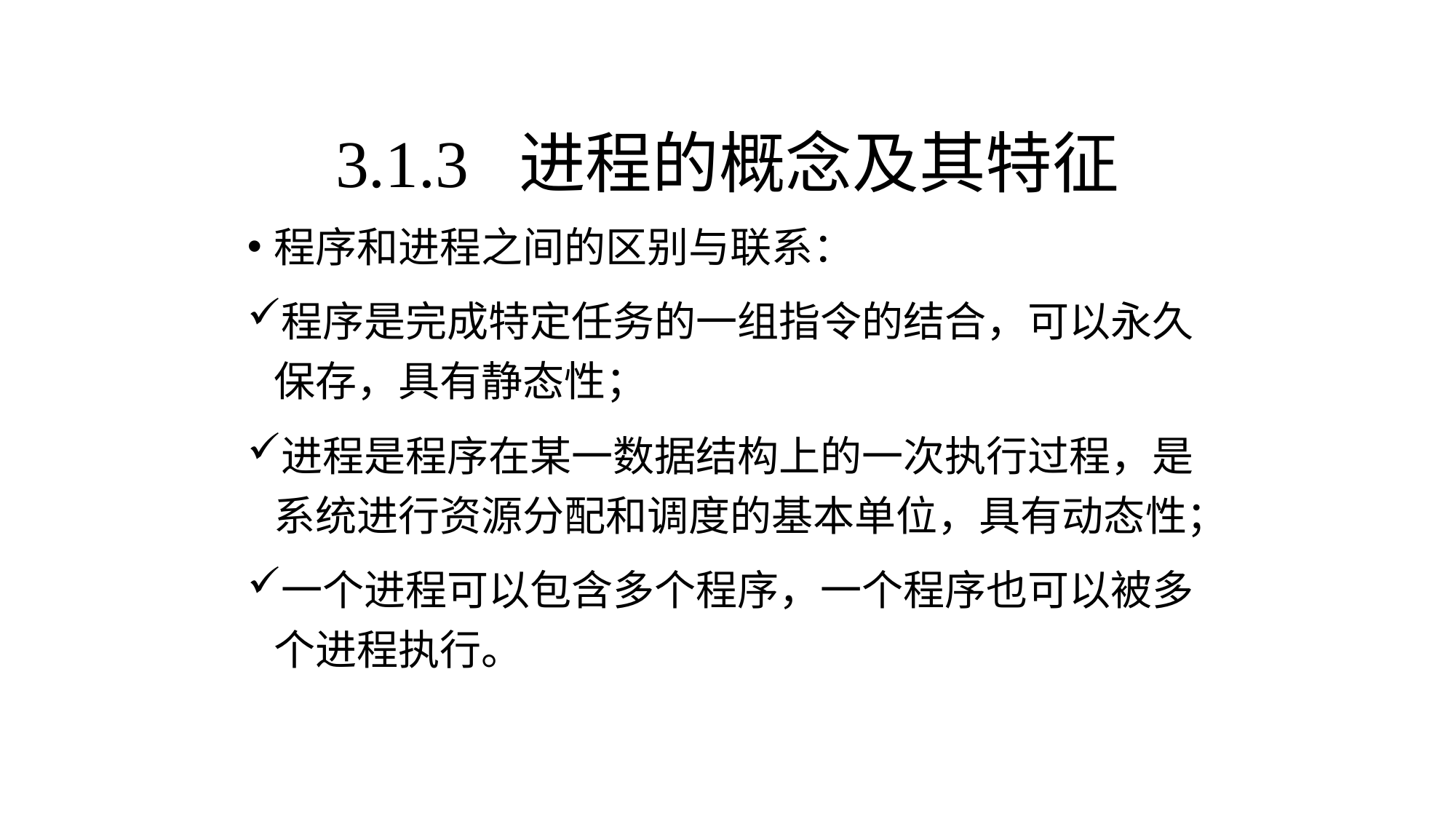

3.1.3  进程的概念及其特征
程序和进程之间的区别与联系：
程序是完成特定任务的一组指令的结合，可以永久保存，具有静态性；
进程是程序在某一数据结构上的一次执行过程，是系统进行资源分配和调度的基本单位，具有动态性；
一个进程可以包含多个程序，一个程序也可以被多个进程执行。

9